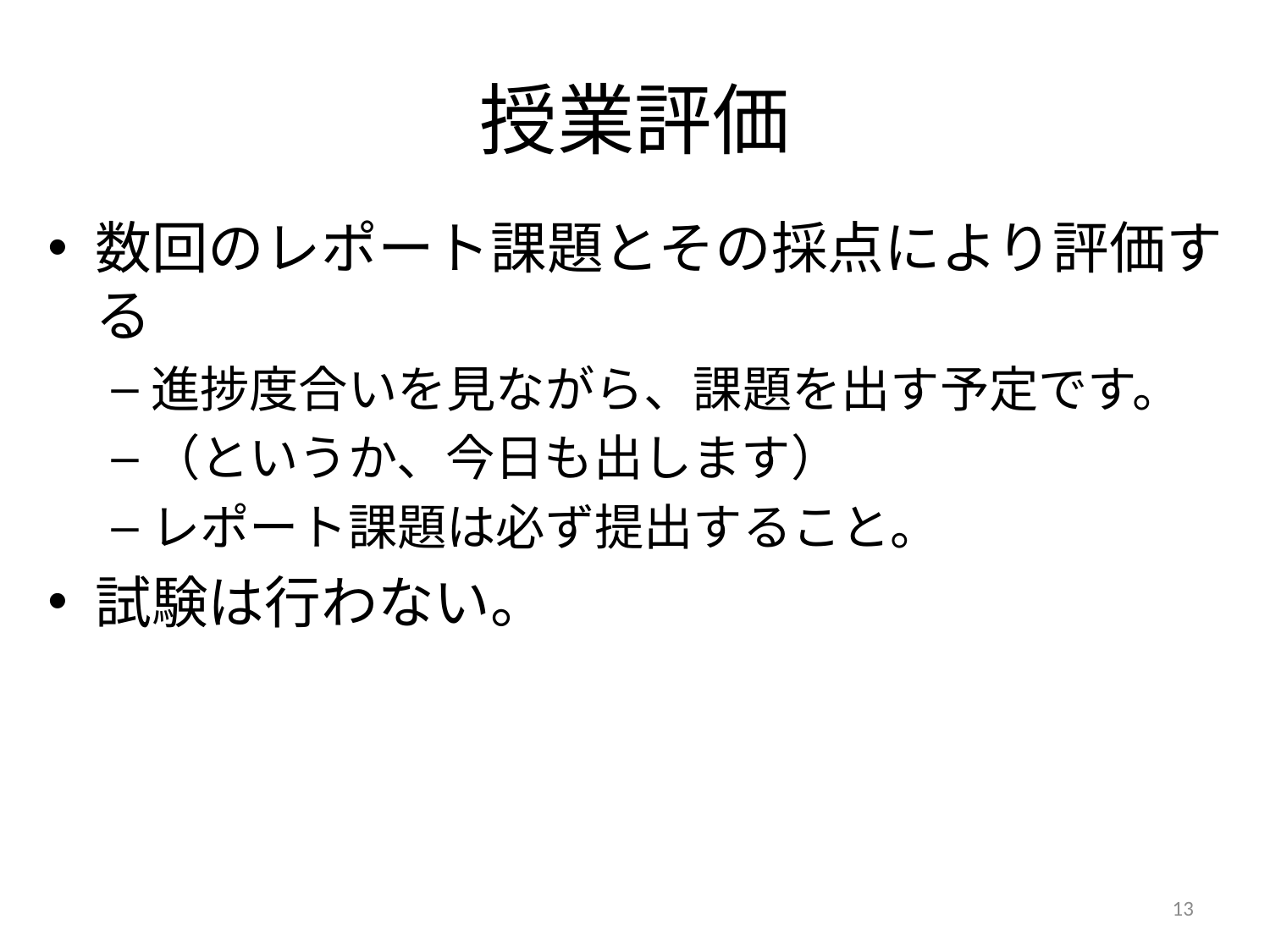

# 授業評価
数回のレポート課題とその採点により評価する
進捗度合いを見ながら、課題を出す予定です。
（というか、今日も出します）
レポート課題は必ず提出すること。
試験は行わない。
13